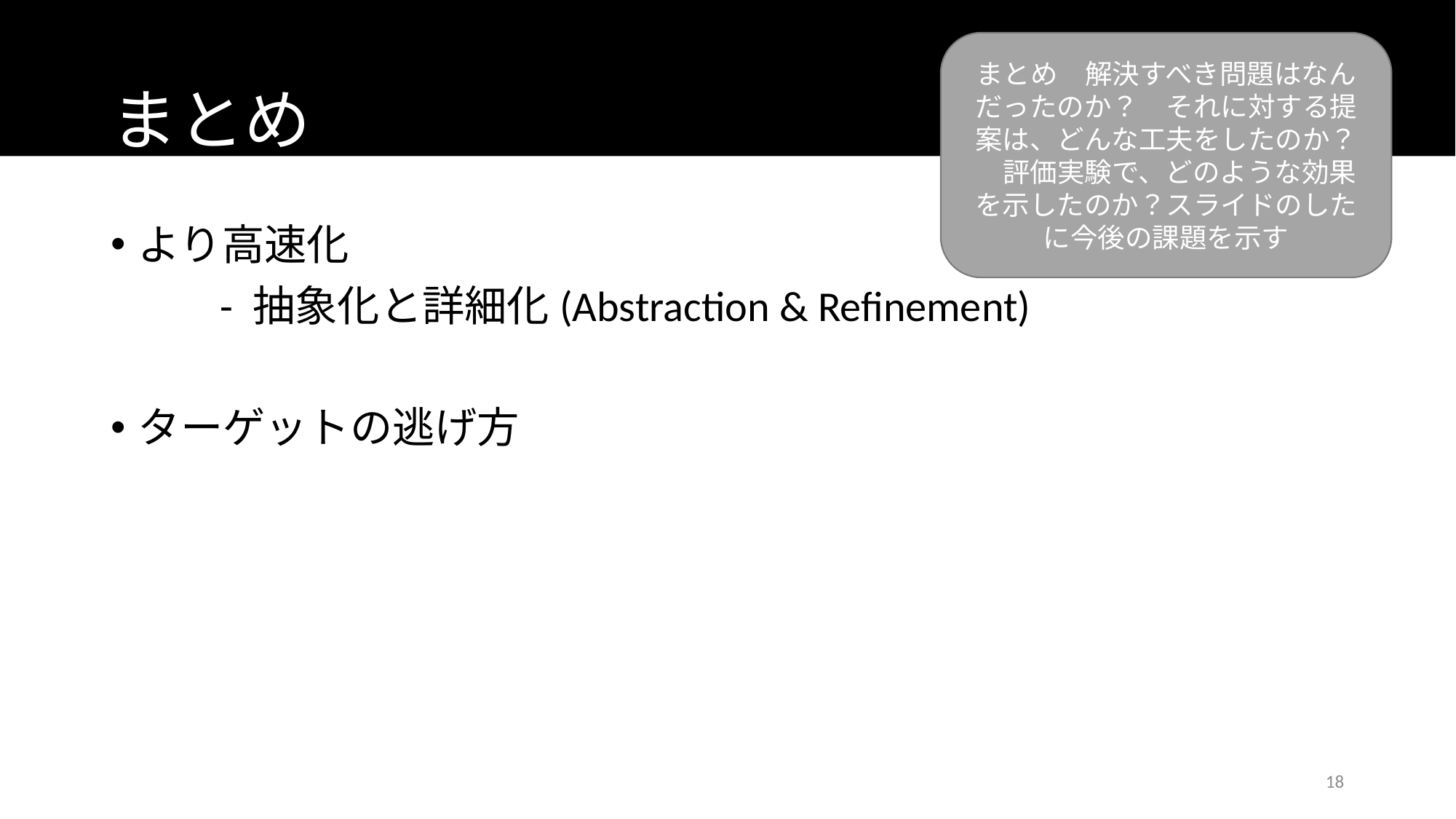

まとめ　解決すべき問題はなんだったのか？　それに対する提案は、どんな工夫をしたのか？　評価実験で、どのような効果を示したのか？スライドのしたに今後の課題を示す
# まとめ
より高速化
	- 抽象化と詳細化(Abstraction & Refinement)

ターゲットの逃げ方
18